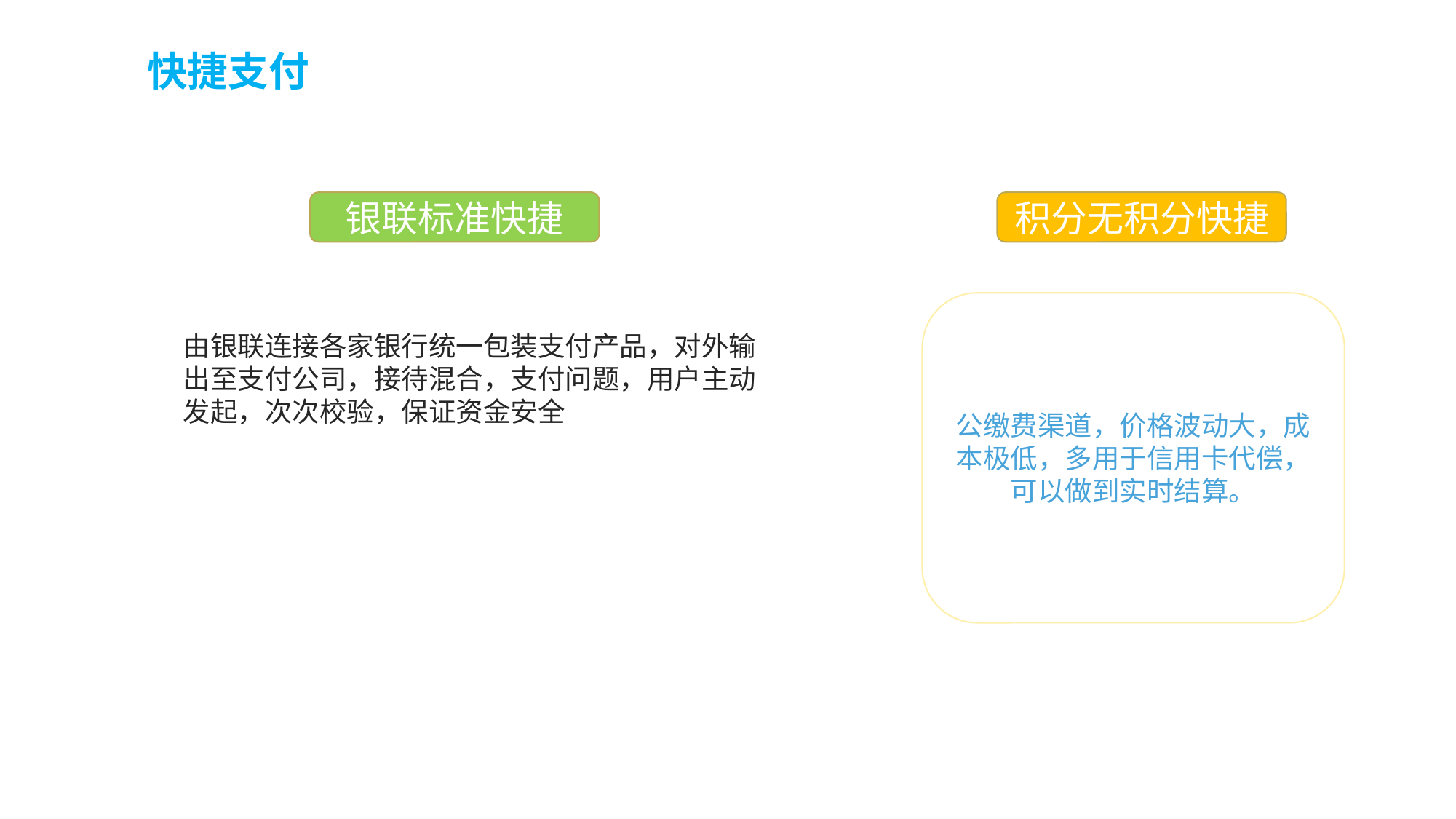

快捷支付
银联标准快捷
积分无积分快捷
公缴费渠道，价格波动大，成本极低，多用于信用卡代偿，可以做到实时结算。
由银联连接各家银行统一包装支付产品，对外输出至支付公司，接待混合，支付问题，用户主动发起，次次校验，保证资金安全